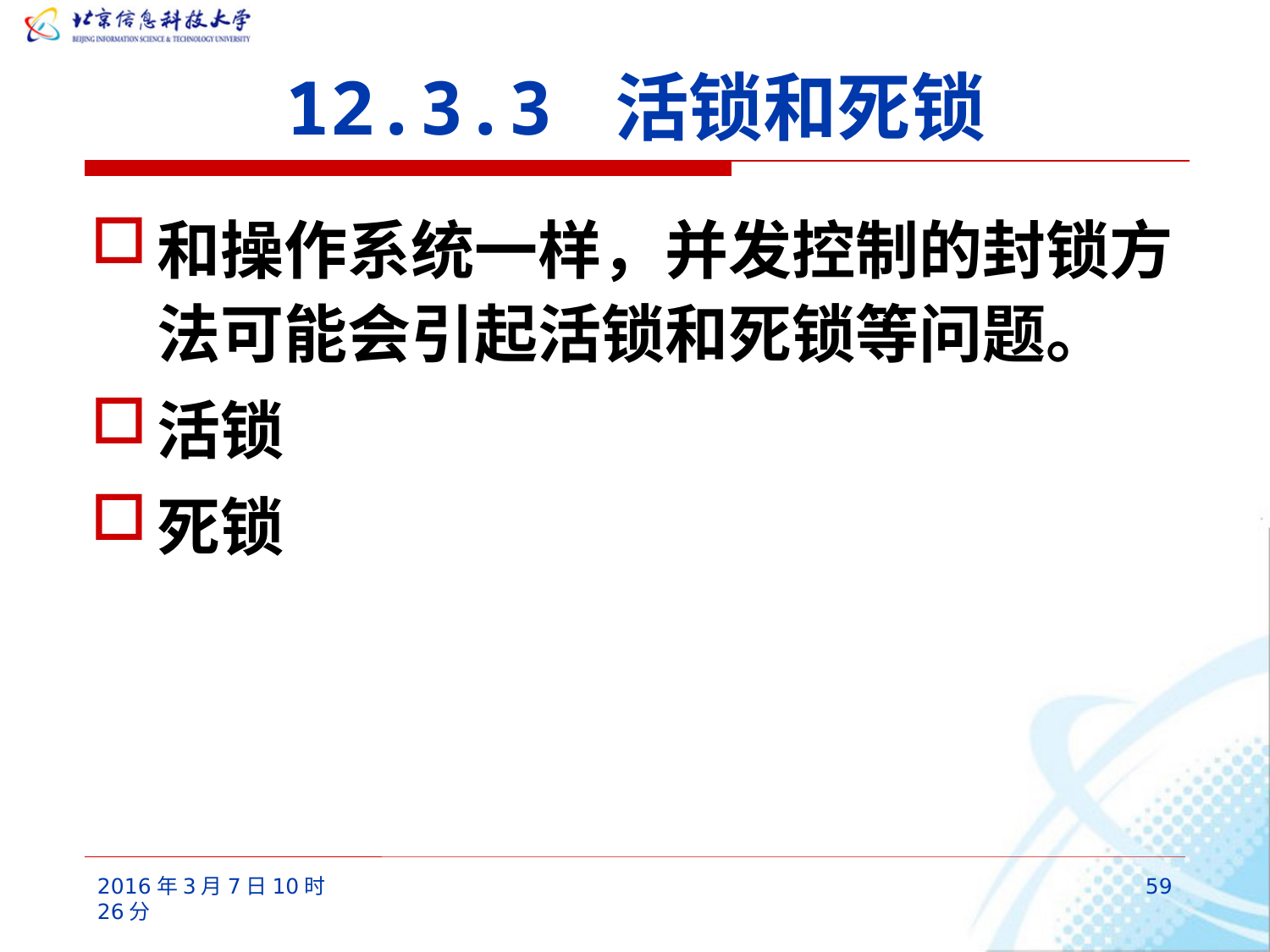

# 12.3.3 活锁和死锁
和操作系统一样，并发控制的封锁方法可能会引起活锁和死锁等问题。
活锁
死锁
2016年3月7日10时26分
59